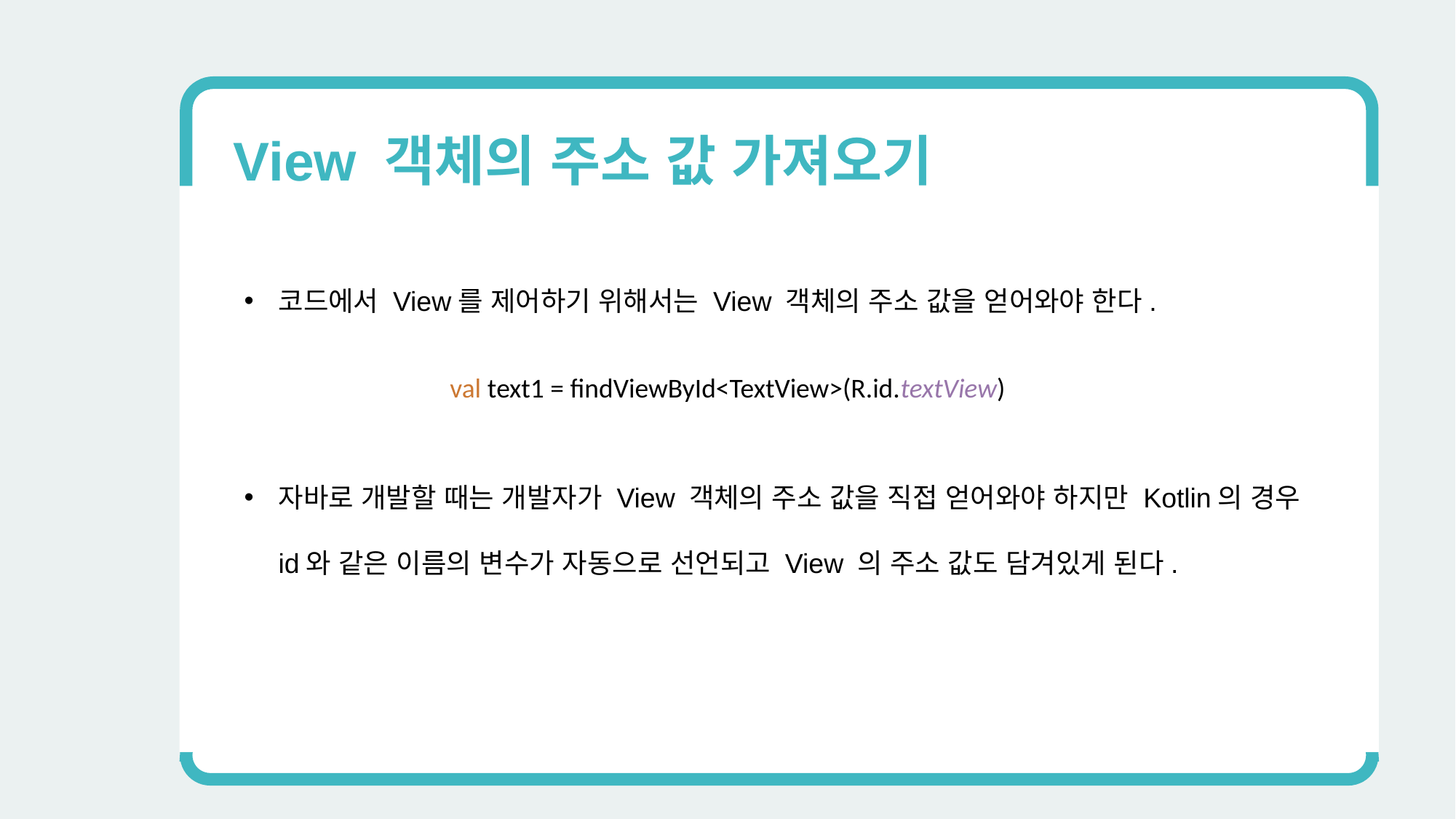

View 객체의 주소 값 가져오기

코드에서 View를 제어하기 위해서는 View 객체의 주소 값을 얻어와야 한다.

자바로 개발할 때는 개발자가 View 객체의 주소 값을 직접 얻어와야 하지만 Kotlin의 경우 id와 같은 이름의 변수가 자동으로 선언되고 View 의 주소 값도 담겨있게 된다.
val text1 = findViewById<TextView>(R.id.textView)